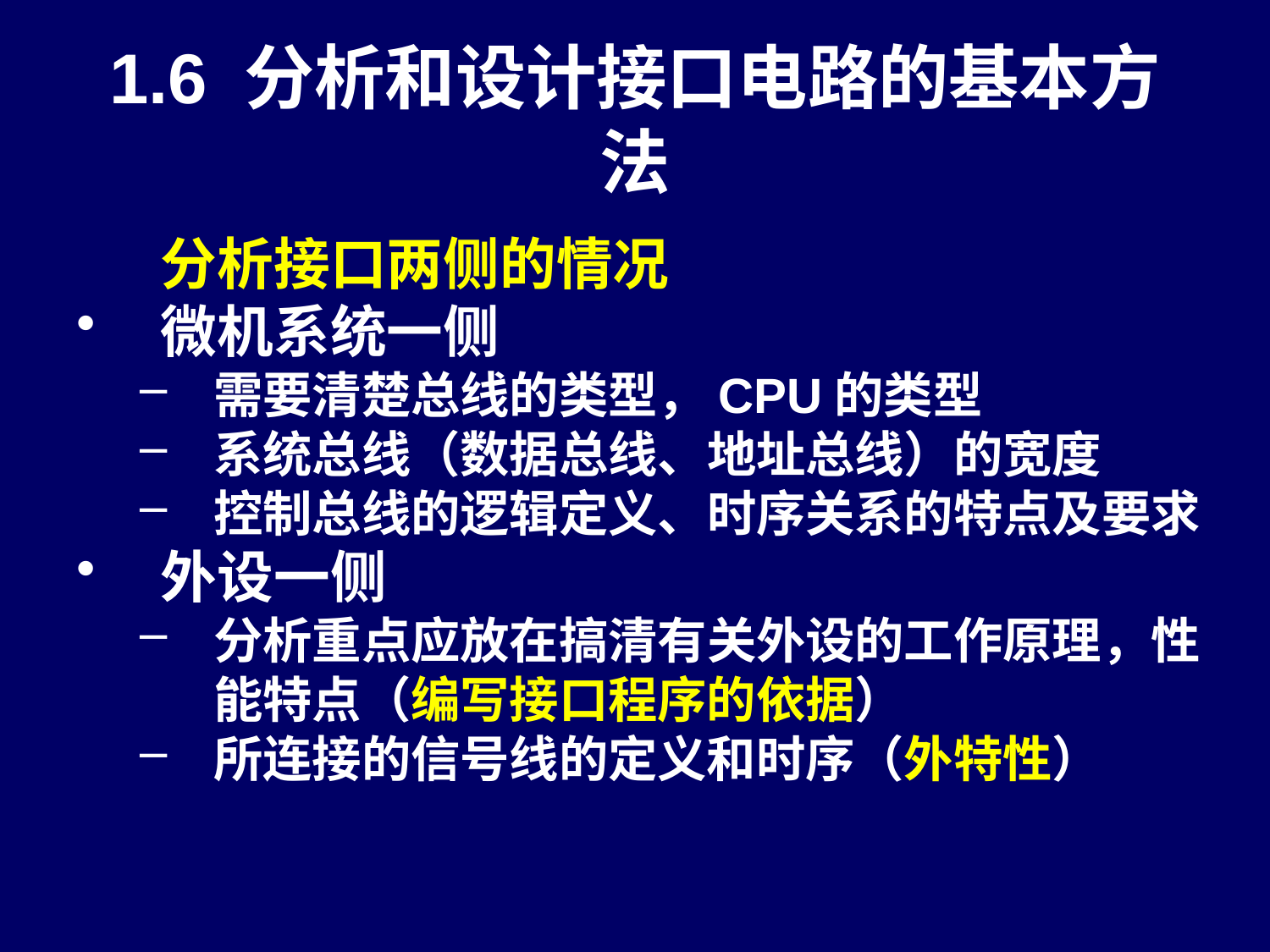

# 1.6 分析和设计接口电路的基本方法
	分析接口两侧的情况
微机系统一侧
需要清楚总线的类型，CPU的类型
系统总线（数据总线、地址总线）的宽度
控制总线的逻辑定义、时序关系的特点及要求
外设一侧
分析重点应放在搞清有关外设的工作原理，性能特点（编写接口程序的依据）
所连接的信号线的定义和时序（外特性）